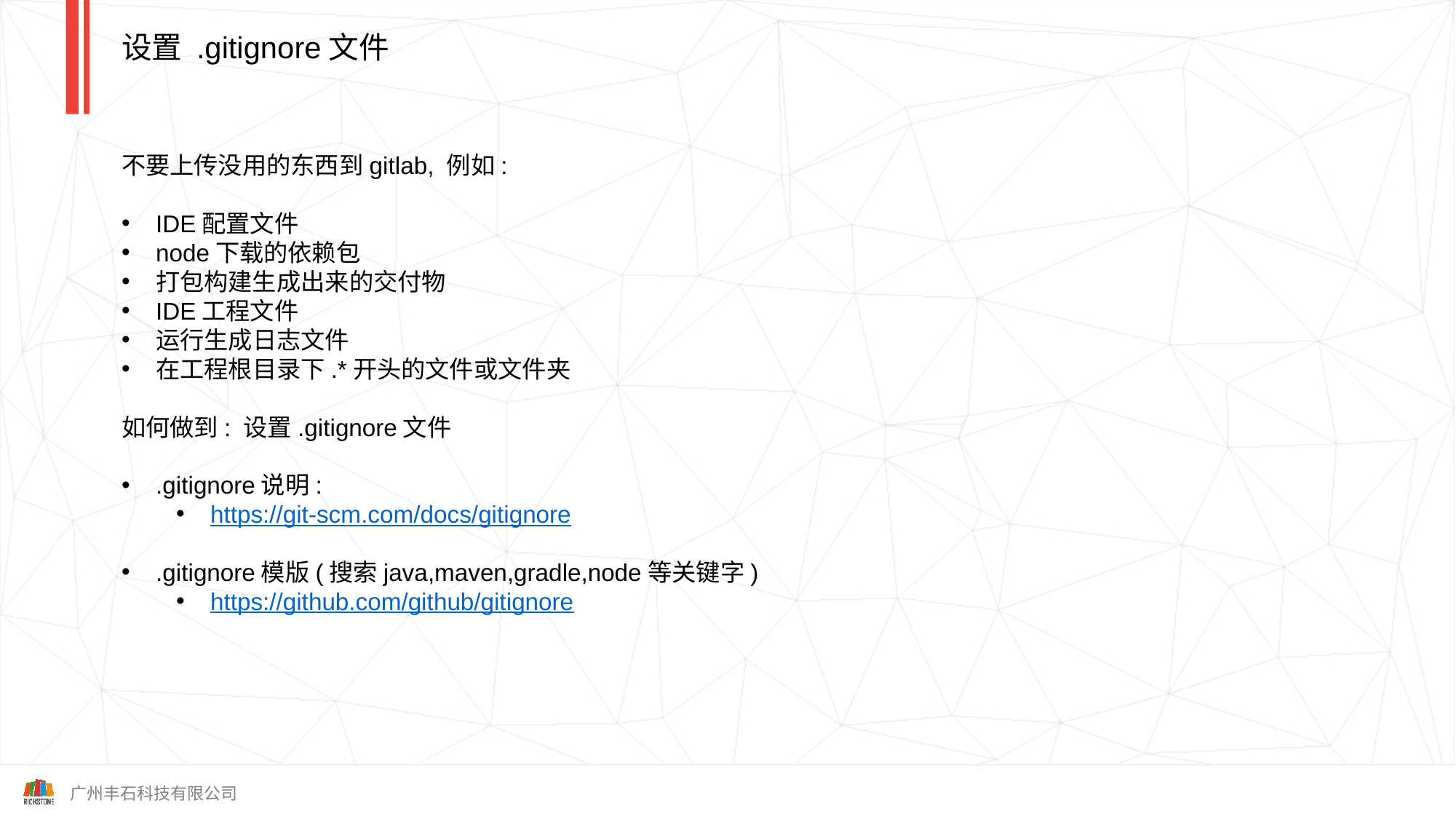

设置 .gitignore文件
不要上传没用的东西到gitlab, 例如:

IDE配置文件
node下载的依赖包
打包构建生成出来的交付物
IDE工程文件
运行生成日志文件
在工程根目录下.*开头的文件或文件夹

如何做到: 设置.gitignore文件

.gitignore说明:
https://git-scm.com/docs/gitignore

.gitignore模版(搜索java,maven,gradle,node等关键字)
https://github.com/github/gitignore